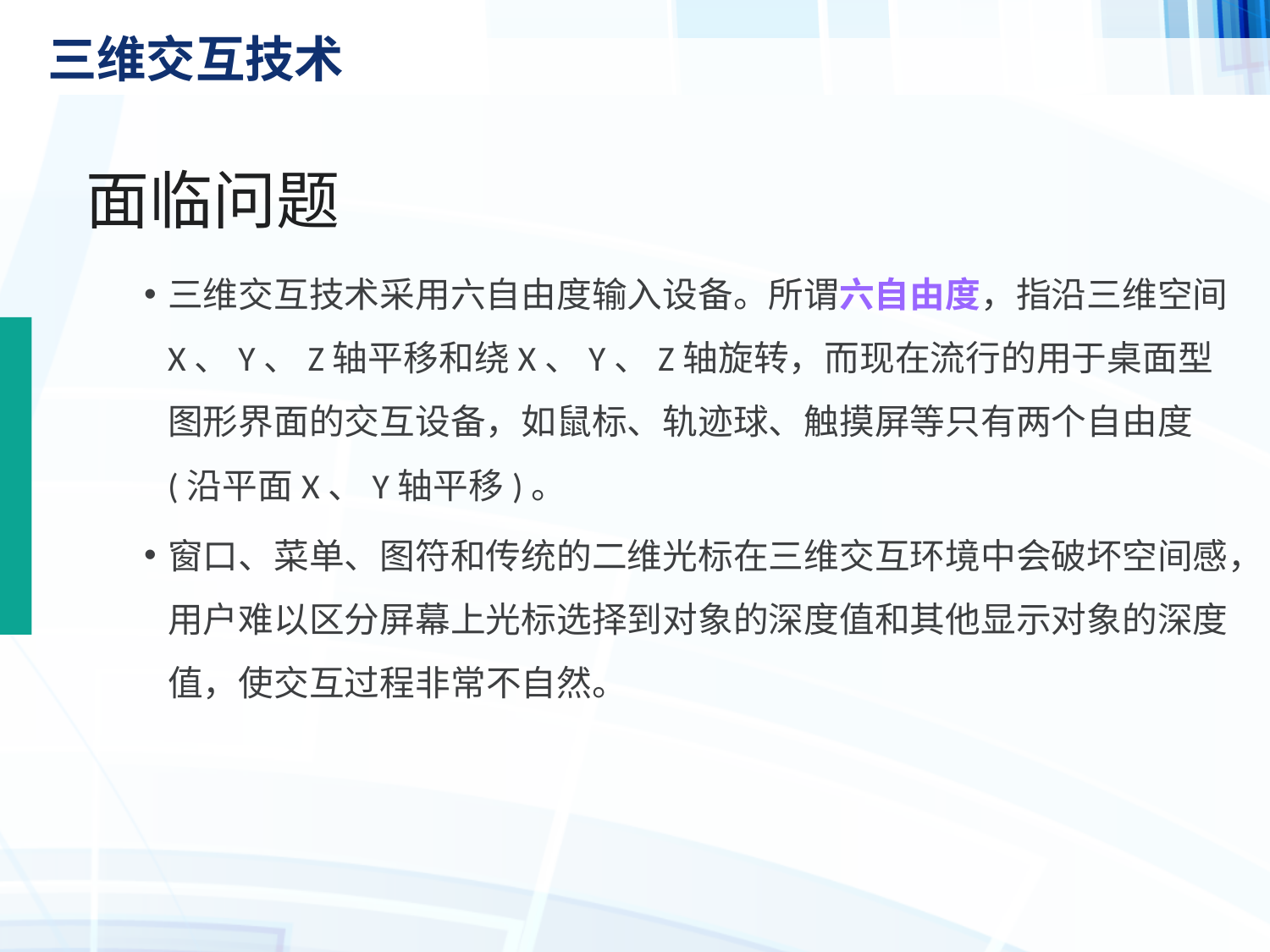

# 三维交互技术
面临问题
三维交互技术采用六自由度输入设备。所谓六自由度，指沿三维空间X、Y、Z轴平移和绕X、Y、Z轴旋转，而现在流行的用于桌面型图形界面的交互设备，如鼠标、轨迹球、触摸屏等只有两个自由度(沿平面X、Y轴平移)。
窗口、菜单、图符和传统的二维光标在三维交互环境中会破坏空间感，用户难以区分屏幕上光标选择到对象的深度值和其他显示对象的深度值，使交互过程非常不自然。